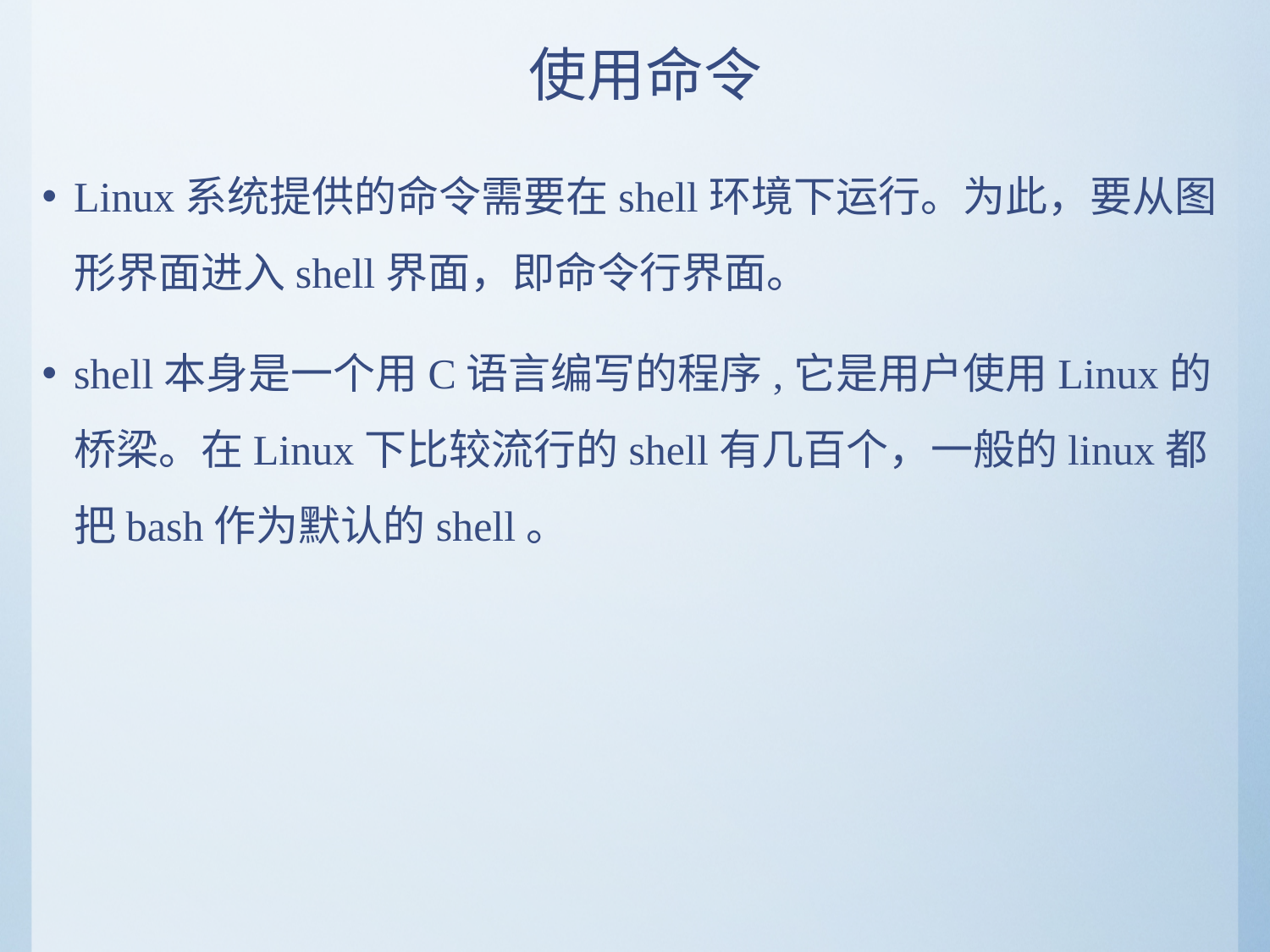

# 使用命令
Linux系统提供的命令需要在shell环境下运行。为此，要从图形界面进入shell界面，即命令行界面。
shell本身是一个用C语言编写的程序,它是用户使用Linux的桥梁。在Linux下比较流行的shell有几百个，一般的linux都把bash作为默认的shell。